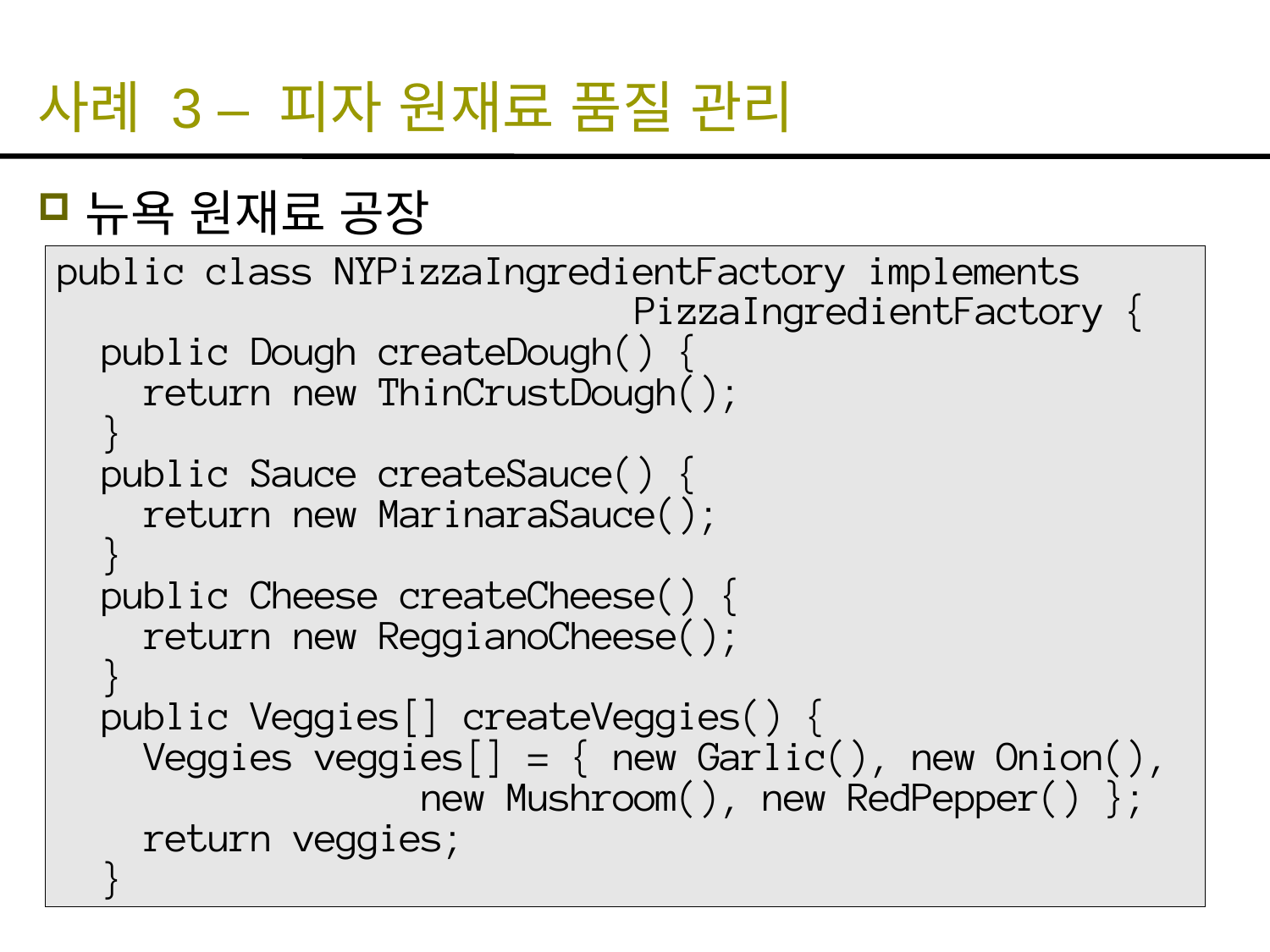

# 사례 3 – 피자 원재료 품질 관리
뉴욕 원재료 공장
public class NYPizzaIngredientFactory implements
                           PizzaIngredientFactory {
  public Dough createDough() {
    return new ThinCrustDough();
  }
  public Sauce createSauce() {
    return new MarinaraSauce();
  }
  public Cheese createCheese() {
    return new ReggianoCheese();
  }
  public Veggies[] createVeggies() {
    Veggies veggies[] = { new Garlic(), new Onion(),
                 new Mushroom(), new RedPepper() };
    return veggies;
  }